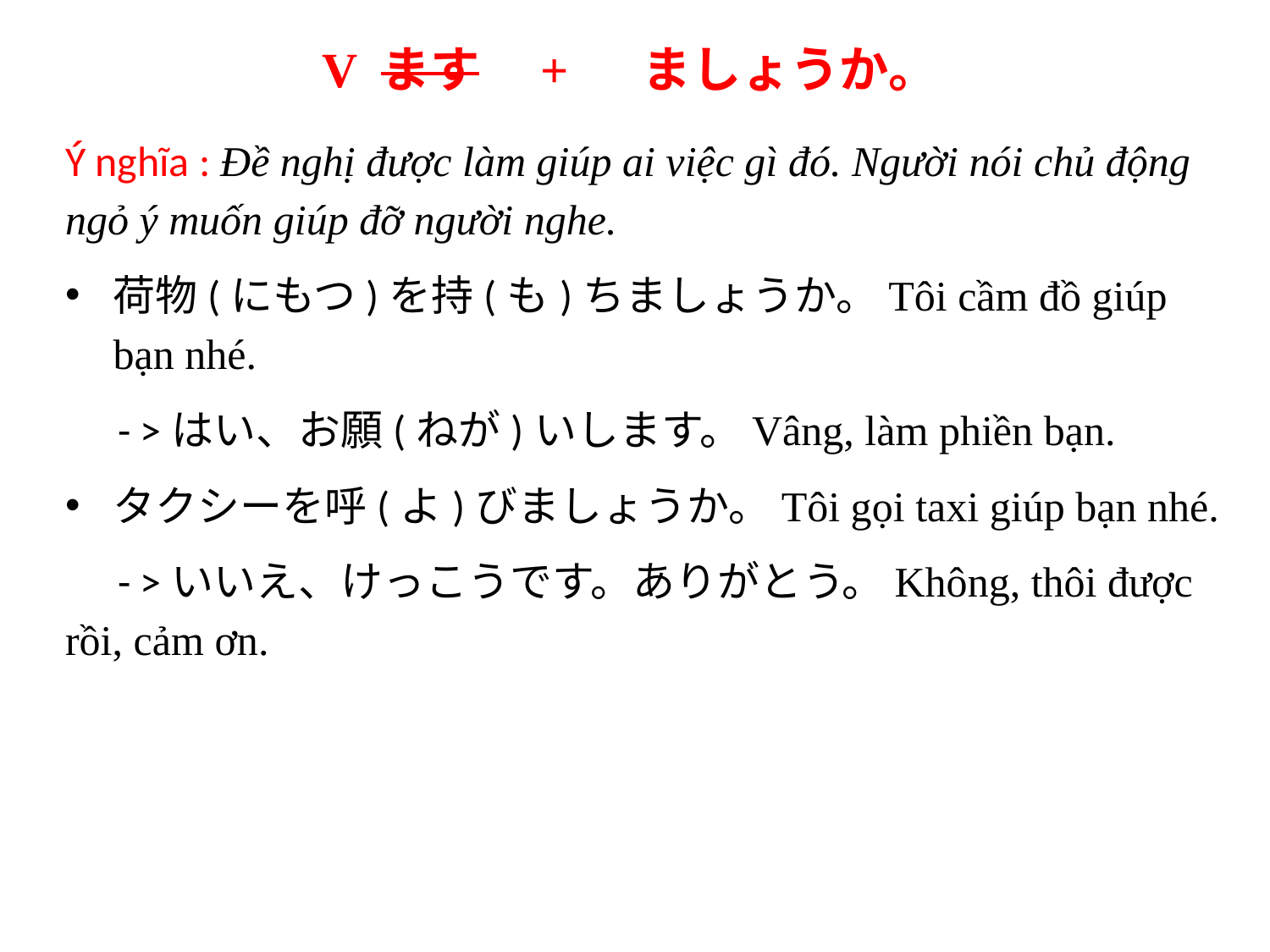

V ます　+ 　ましょうか。
Ý nghĩa : Đề nghị được làm giúp ai việc gì đó. Người nói chủ động ngỏ ý muốn giúp đỡ người nghe.
荷物(にもつ)を持(も)ちましょうか。Tôi cầm đồ giúp bạn nhé.
　- >はい、お願(ねが)いします。Vâng, làm phiền bạn.
タクシーを呼(よ)びましょうか。Tôi gọi taxi giúp bạn nhé.
　- >いいえ、けっこうです。ありがとう。Không, thôi được rồi, cảm ơn.